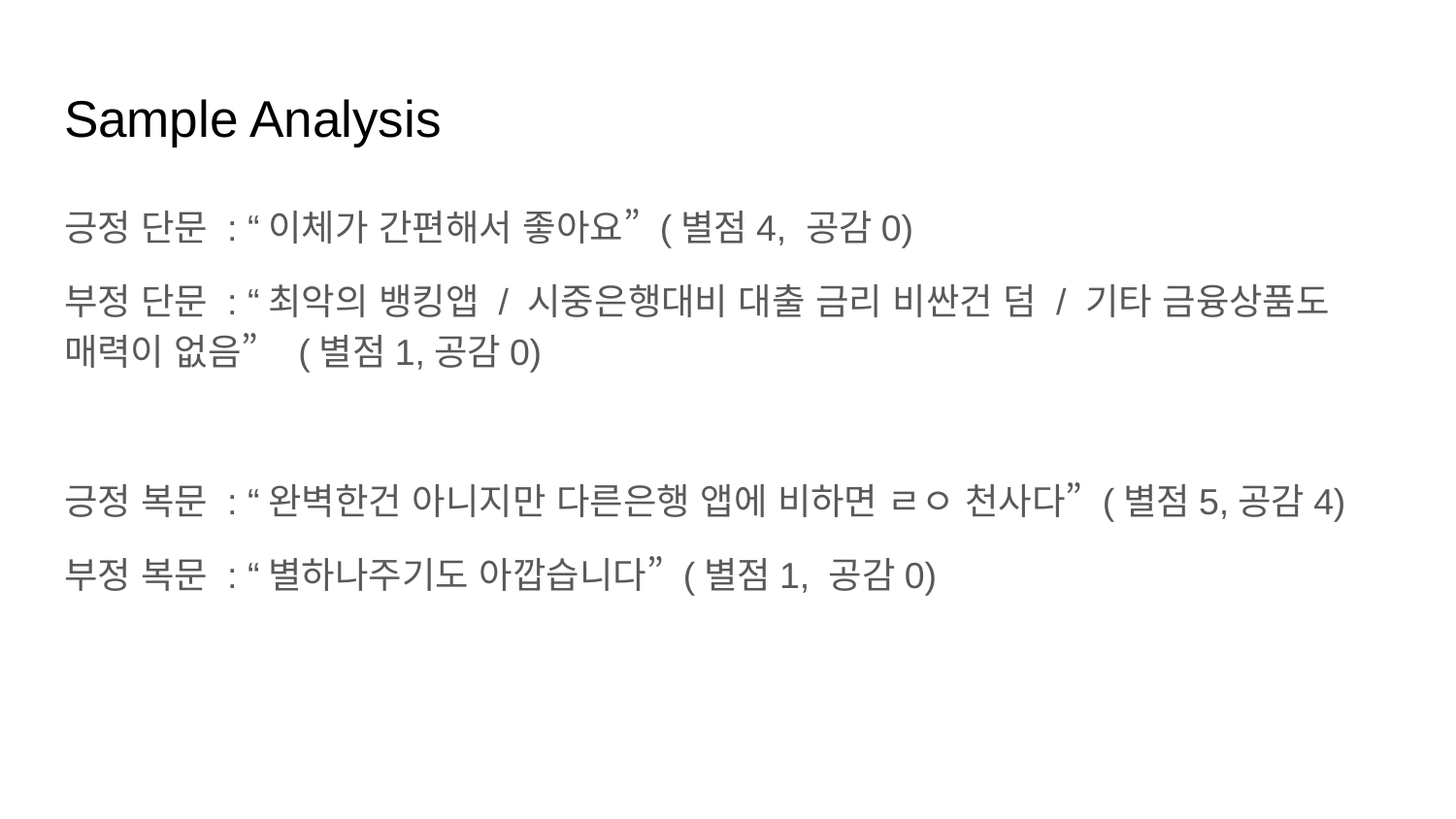

# Sample Analysis
긍정 단문 : “이체가 간편해서 좋아요” (별점4, 공감0)
부정 단문 : “최악의 뱅킹앱 / 시중은행대비 대출 금리 비싼건 덤 / 기타 금융상품도 매력이 없음”   (별점1,공감0)

긍정 복문 : “완벽한건 아니지만 다른은행 앱에 비하면 ㄹㅇ 천사다” (별점5,공감4)
부정 복문 : “별하나주기도 아깝습니다” (별점1, 공감0)